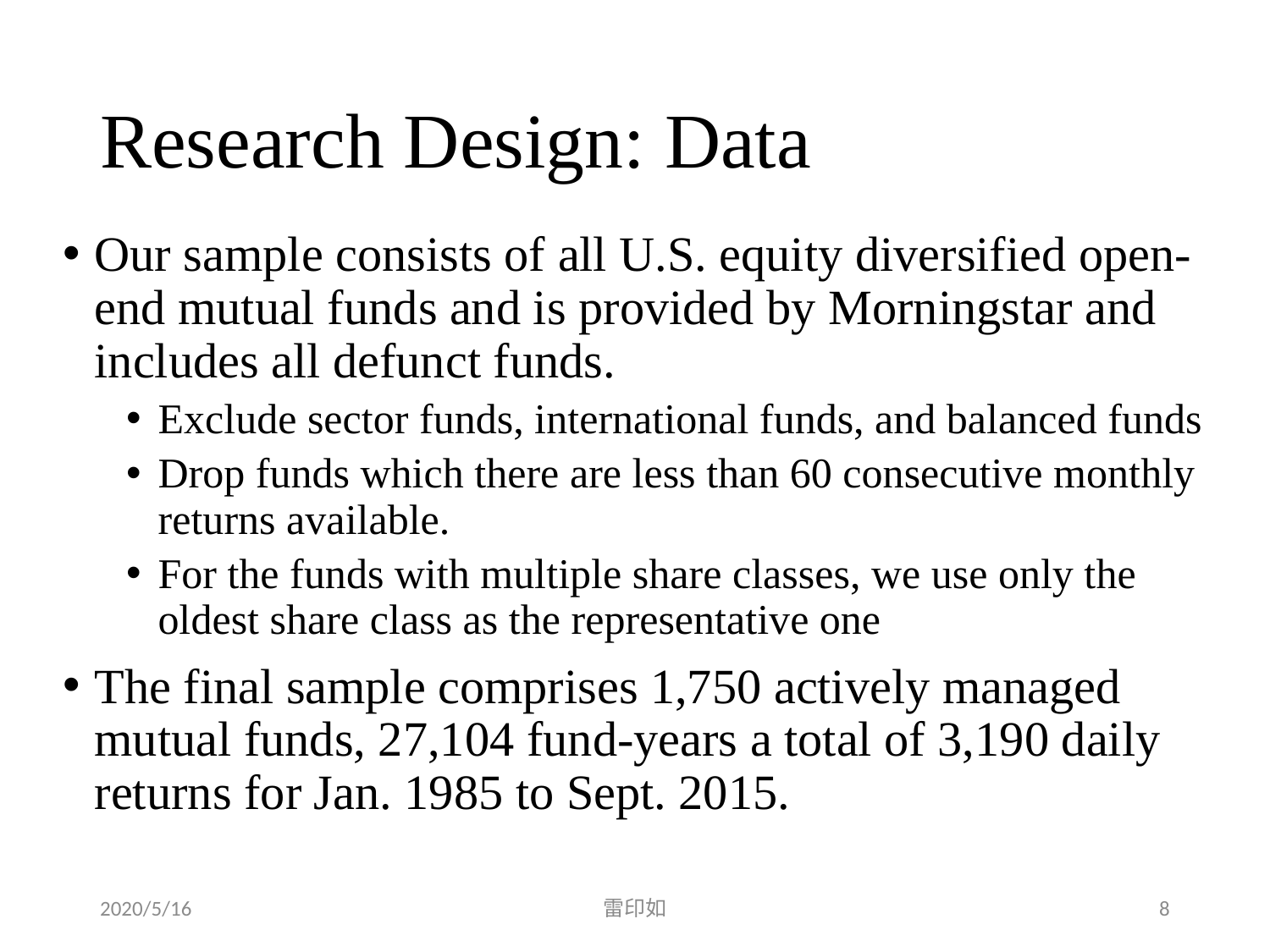

# Research Design: Data
Our sample consists of all U.S. equity diversified open-end mutual funds and is provided by Morningstar and includes all defunct funds.
Exclude sector funds, international funds, and balanced funds
Drop funds which there are less than 60 consecutive monthly returns available.
For the funds with multiple share classes, we use only the oldest share class as the representative one
The final sample comprises 1,750 actively managed mutual funds, 27,104 fund-years a total of 3,190 daily returns for Jan. 1985 to Sept. 2015.
2020/5/16
雷印如
8